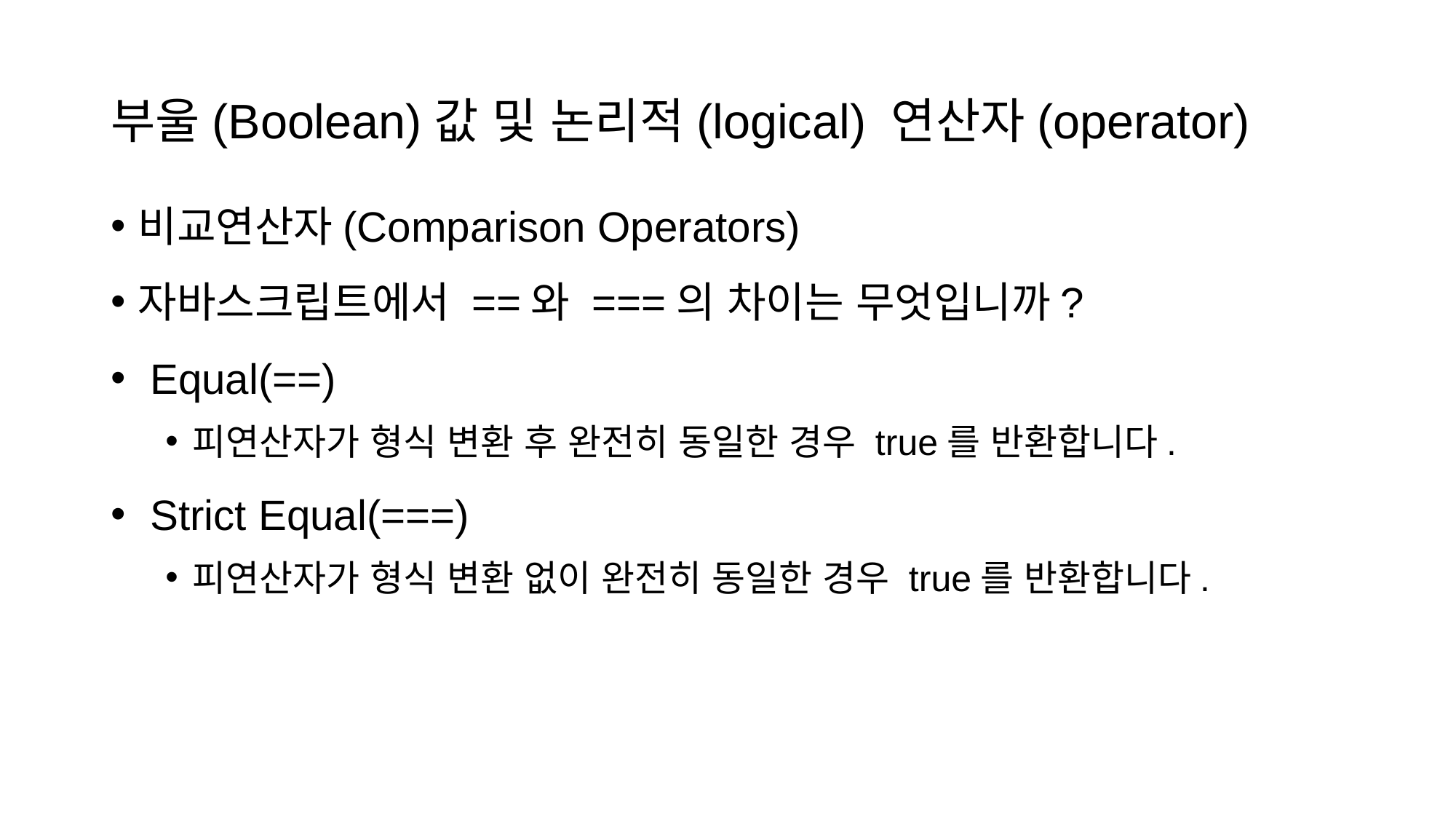

# 부울(Boolean)값 및 논리적(logical) 연산자(operator)
비교연산자(Comparison Operators)
자바스크립트에서 ==와 ===의 차이는 무엇입니까?
 Equal(==)
피연산자가 형식 변환 후 완전히 동일한 경우 true를 반환합니다.
 Strict Equal(===)
피연산자가 형식 변환 없이 완전히 동일한 경우 true를 반환합니다.